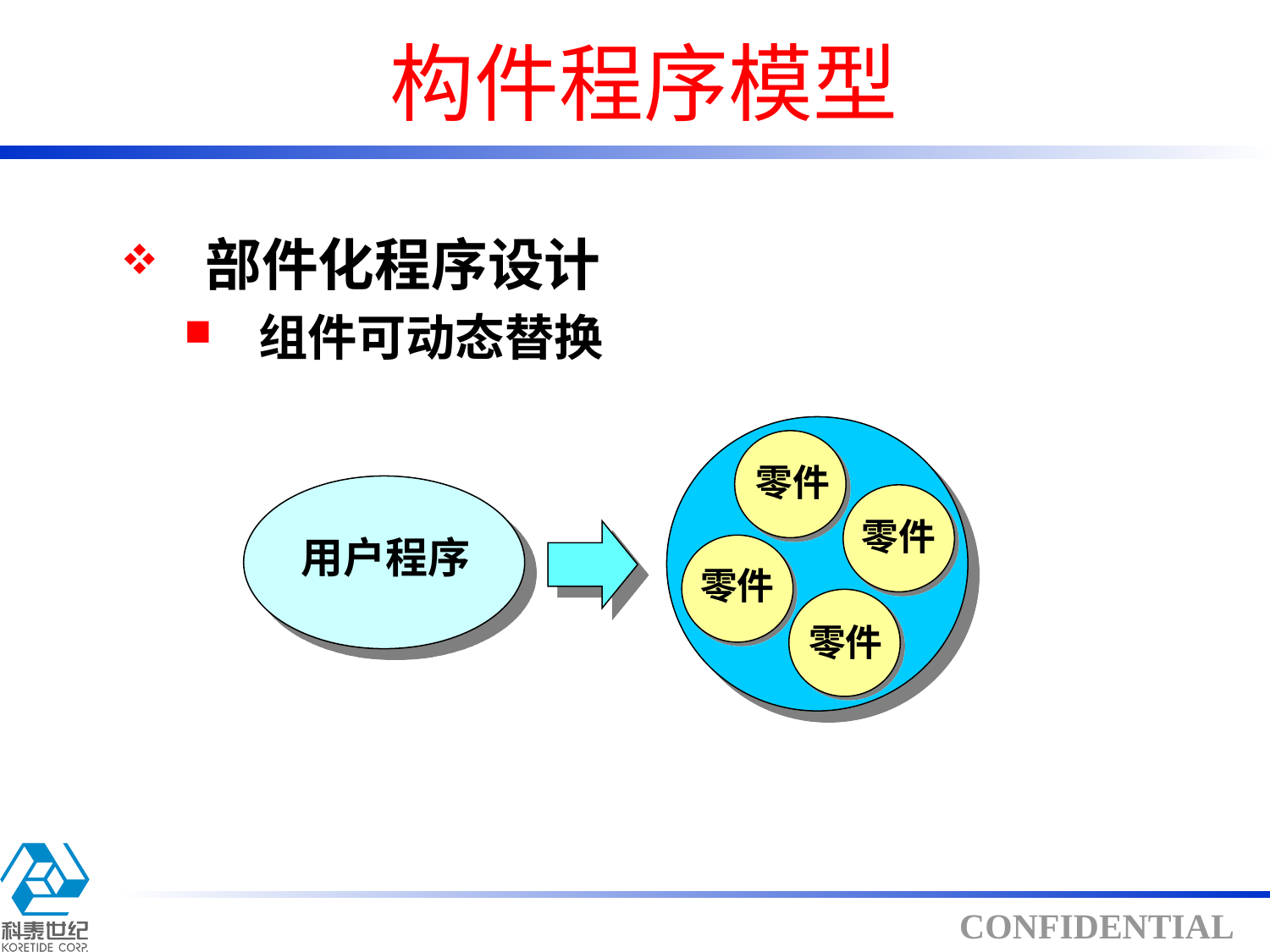

# 构件程序模型
部件化程序设计
组件可动态替换

零件

零件

用户程序

零件

零件
组件模块